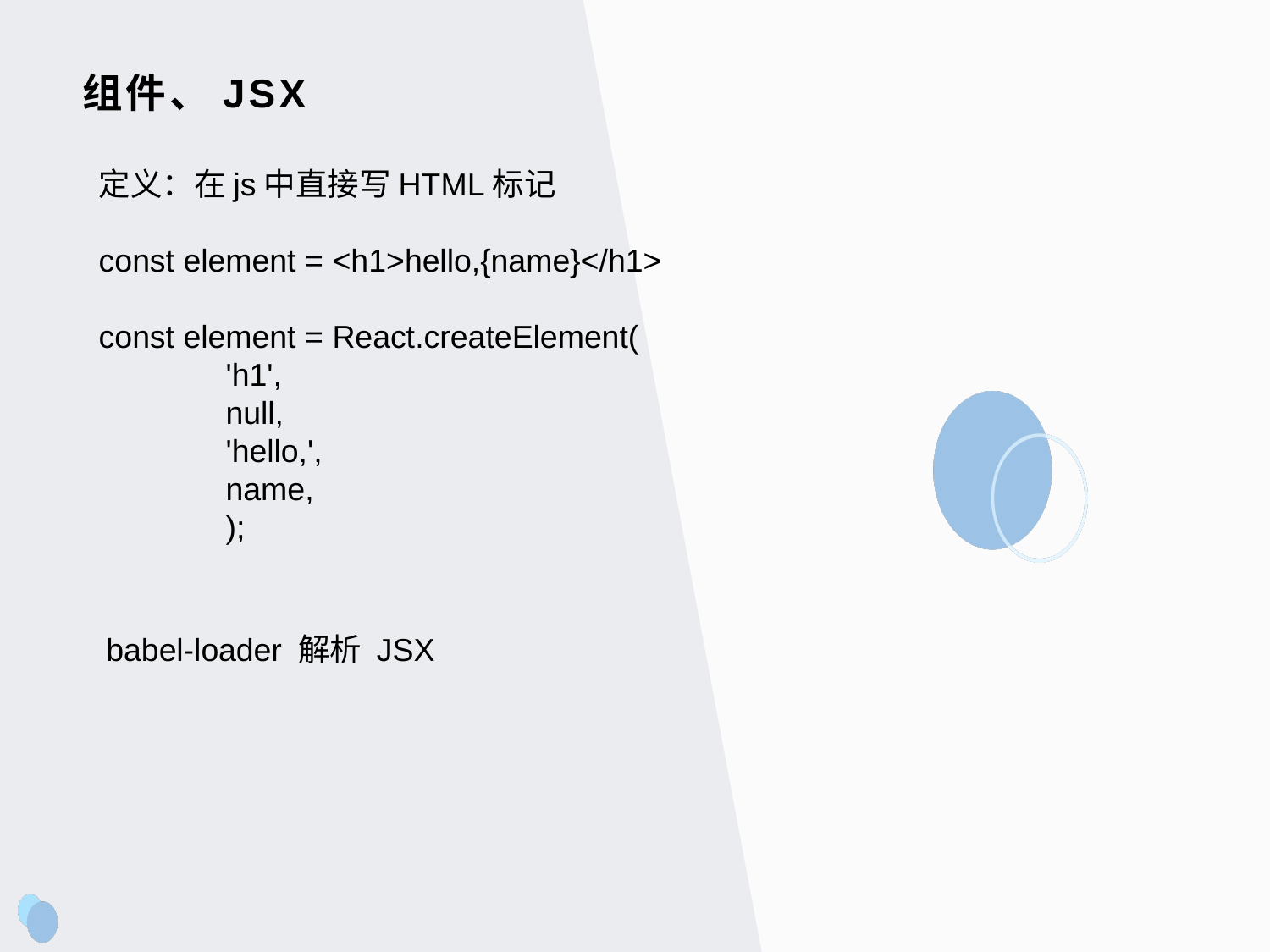

# 组件、JSX
定义：在js中直接写HTML标记

const element = <h1>hello,{name}</h1>

const element = React.createElement(
	'h1',
	null,
	'hello,',
	name,
	);
babel-loader 解析 JSX